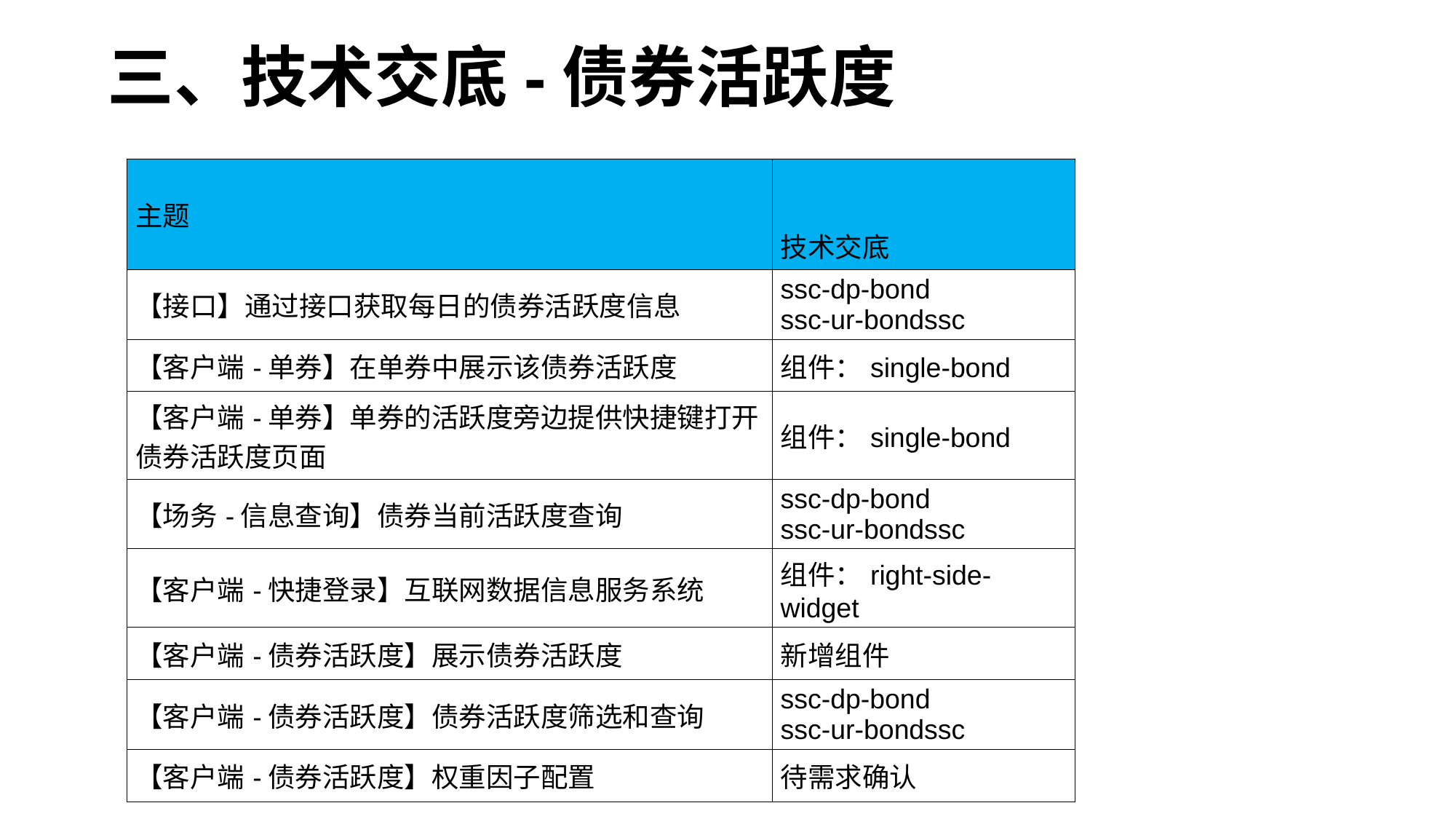

# 三、技术交底-债券活跃度

| 主题 | 技术交底 |
| --- | --- |
| 【接口】通过接口获取每日的债券活跃度信息 | ssc-dp-bond ssc-ur-bondssc |
| 【客户端-单券】在单券中展示该债券活跃度 | 组件：single-bond |
| 【客户端-单券】单券的活跃度旁边提供快捷键打开债券活跃度页面 | 组件：single-bond |
| 【场务-信息查询】债券当前活跃度查询 | ssc-dp-bond ssc-ur-bondssc |
| 【客户端-快捷登录】互联网数据信息服务系统 | 组件：right-side-widget |
| 【客户端-债券活跃度】展示债券活跃度 | 新增组件 |
| 【客户端-债券活跃度】债券活跃度筛选和查询 | ssc-dp-bond ssc-ur-bondssc |
| 【客户端-债券活跃度】权重因子配置 | 待需求确认 |